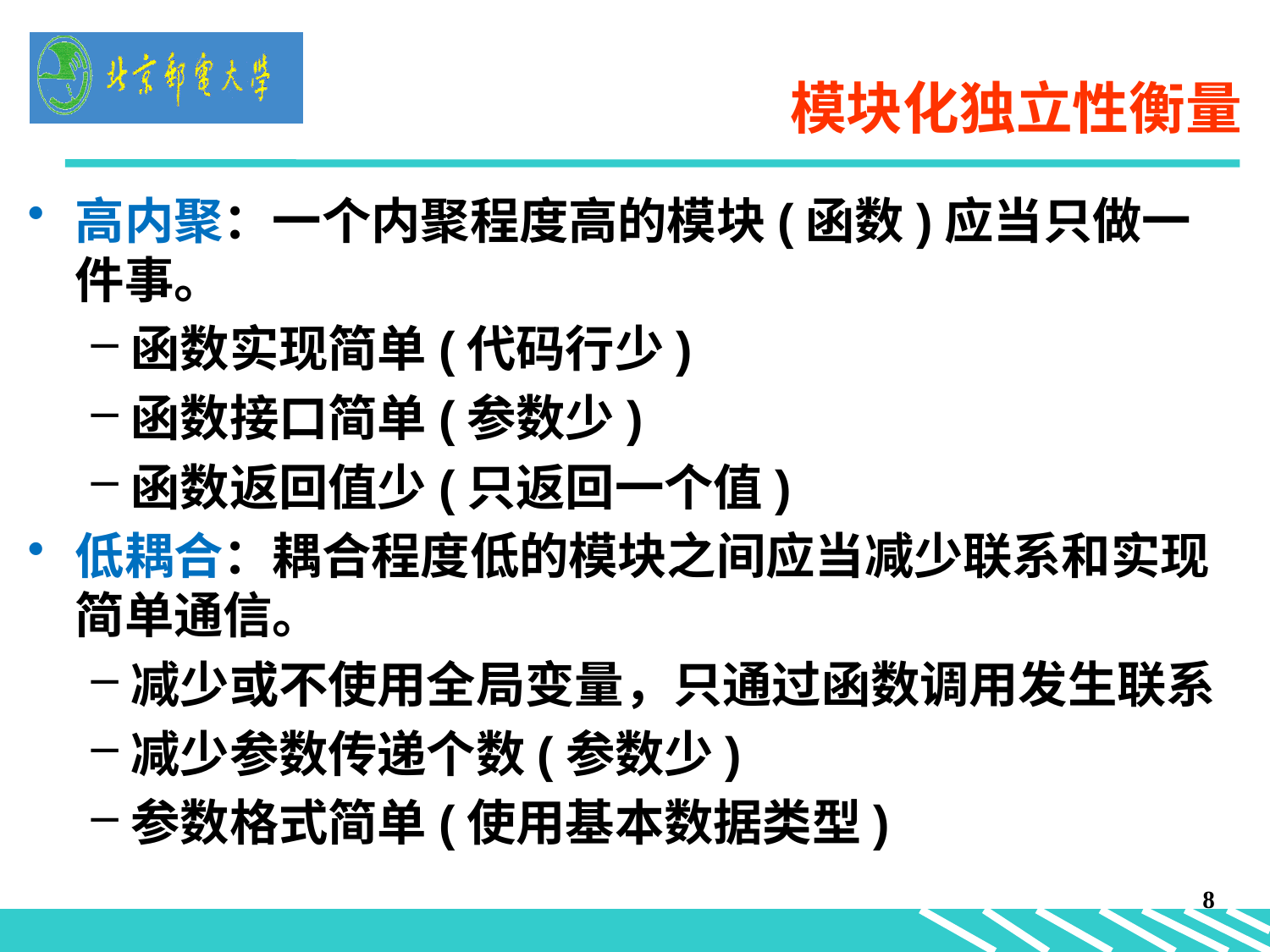

# 模块化独立性衡量
高内聚：一个内聚程度高的模块(函数)应当只做一件事。
函数实现简单(代码行少)
函数接口简单(参数少)
函数返回值少(只返回一个值)
低耦合：耦合程度低的模块之间应当减少联系和实现简单通信。
减少或不使用全局变量，只通过函数调用发生联系
减少参数传递个数(参数少)
参数格式简单(使用基本数据类型)
8